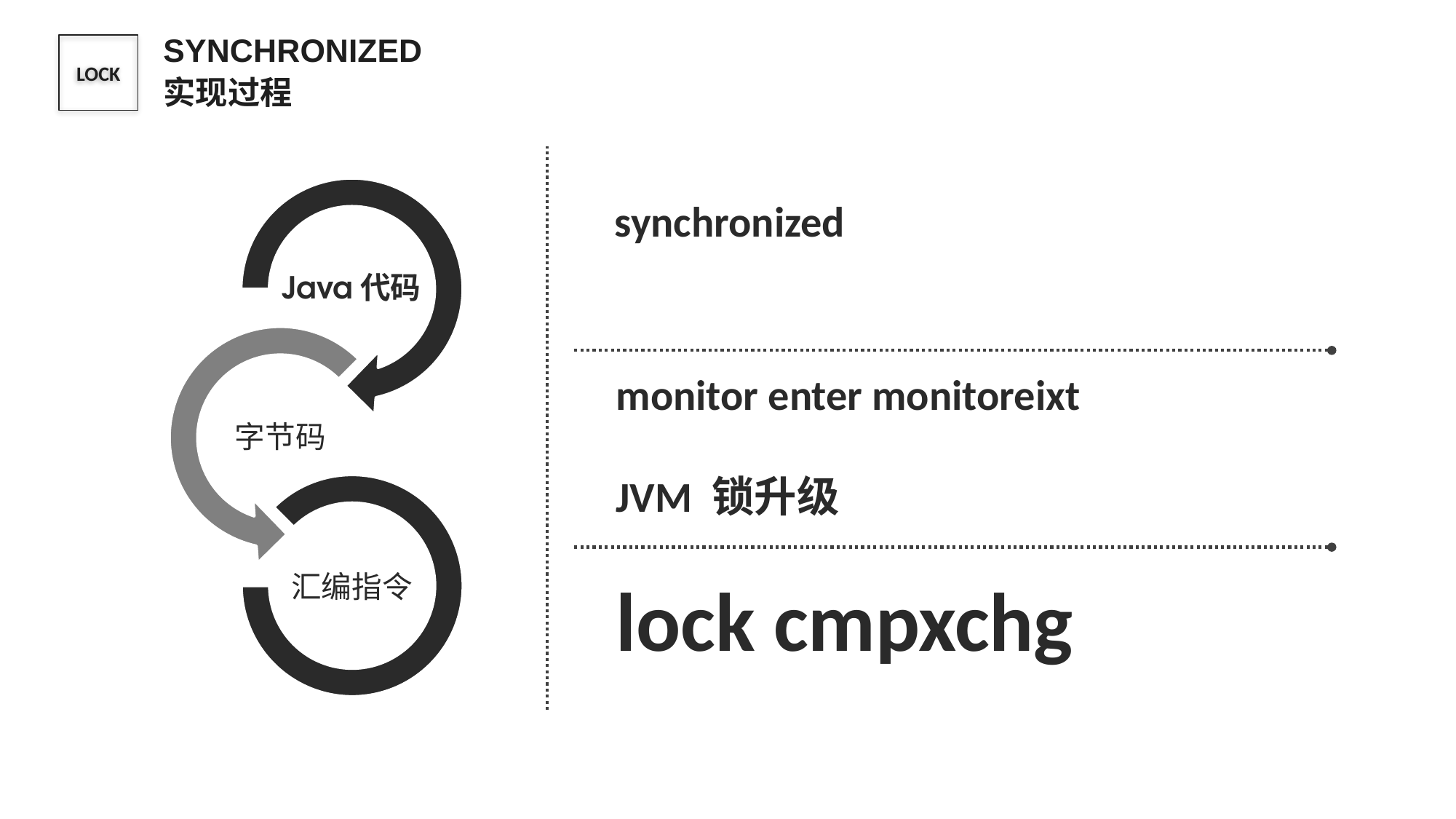

SYNCHRONIZED
实现过程
LOCK
Java代码
字节码
汇编指令
synchronized
monitor enter monitoreixt

JVM 锁升级
lock cmpxchg